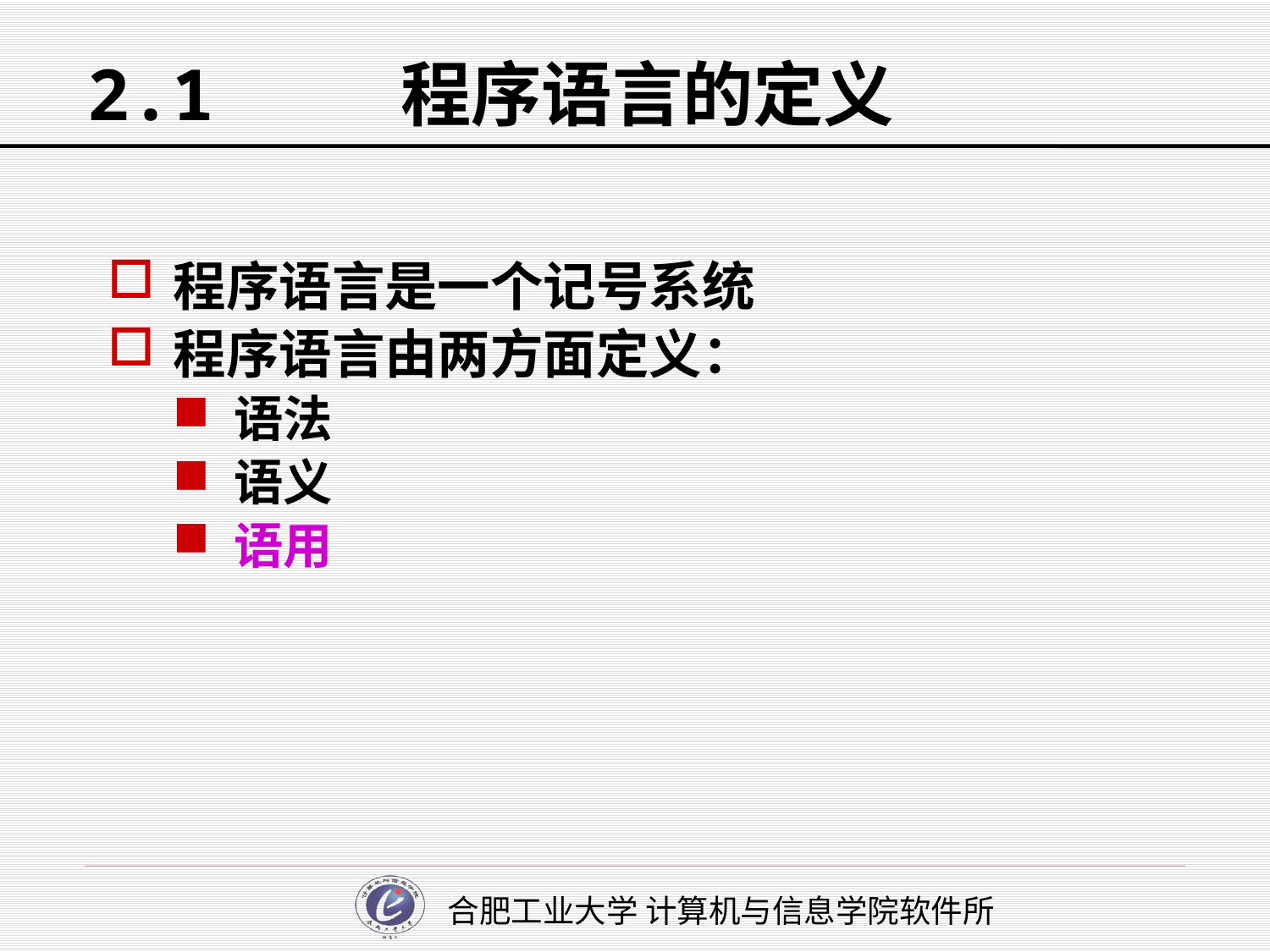

# 2.1	 程序语言的定义

程序语言是一个记号系统
程序语言由两方面定义：
语法
语义
语用
4